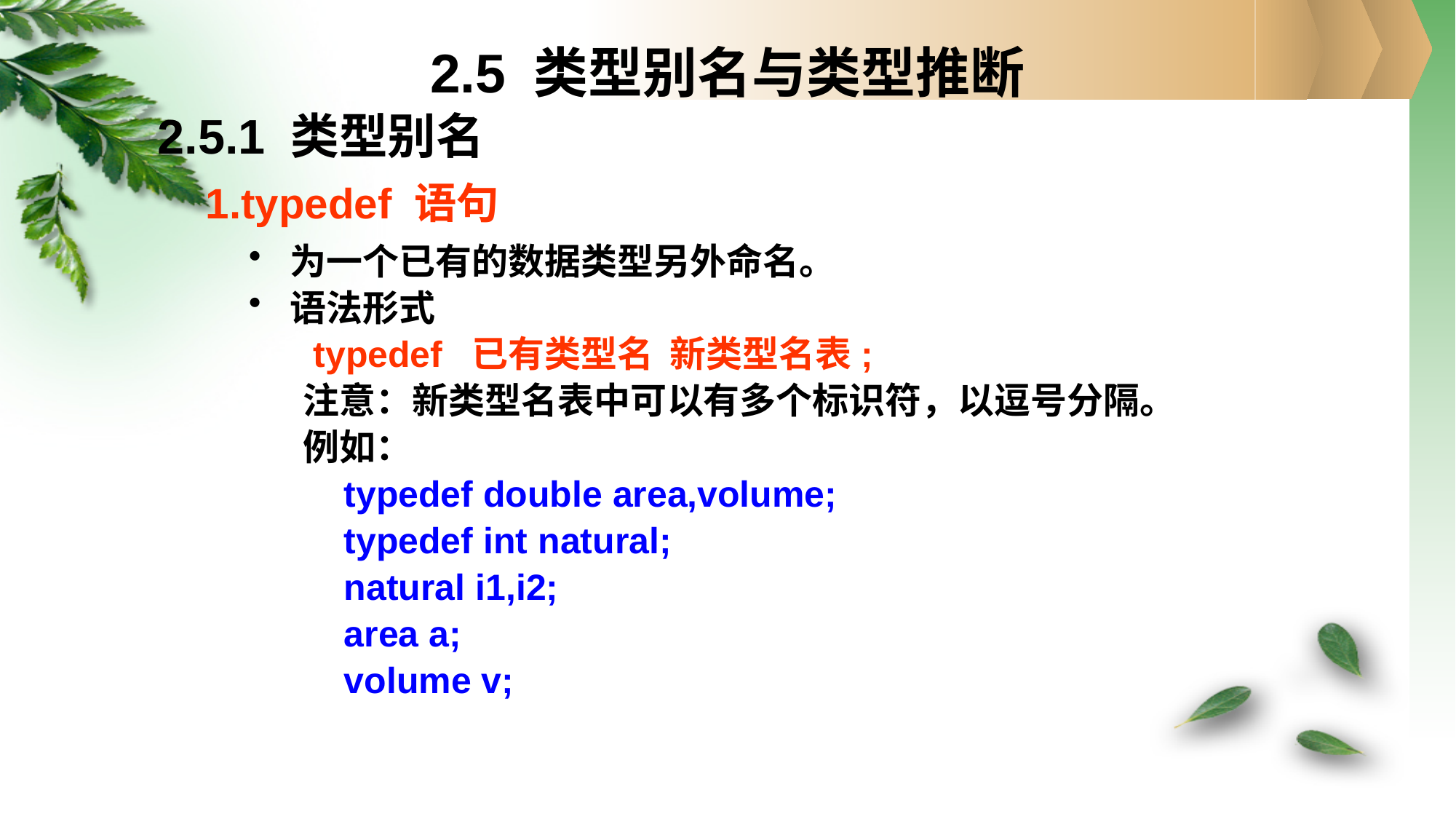

2.5 类型别名与类型推断
2.5.1 类型别名
# 1.typedef 语句
为一个已有的数据类型另外命名。
语法形式
 typedef  已有类型名  新类型名表;
注意：新类型名表中可以有多个标识符，以逗号分隔。
例如：
    typedef double area,volume;
    typedef int natural;
    natural i1,i2;
    area a;
    volume v;